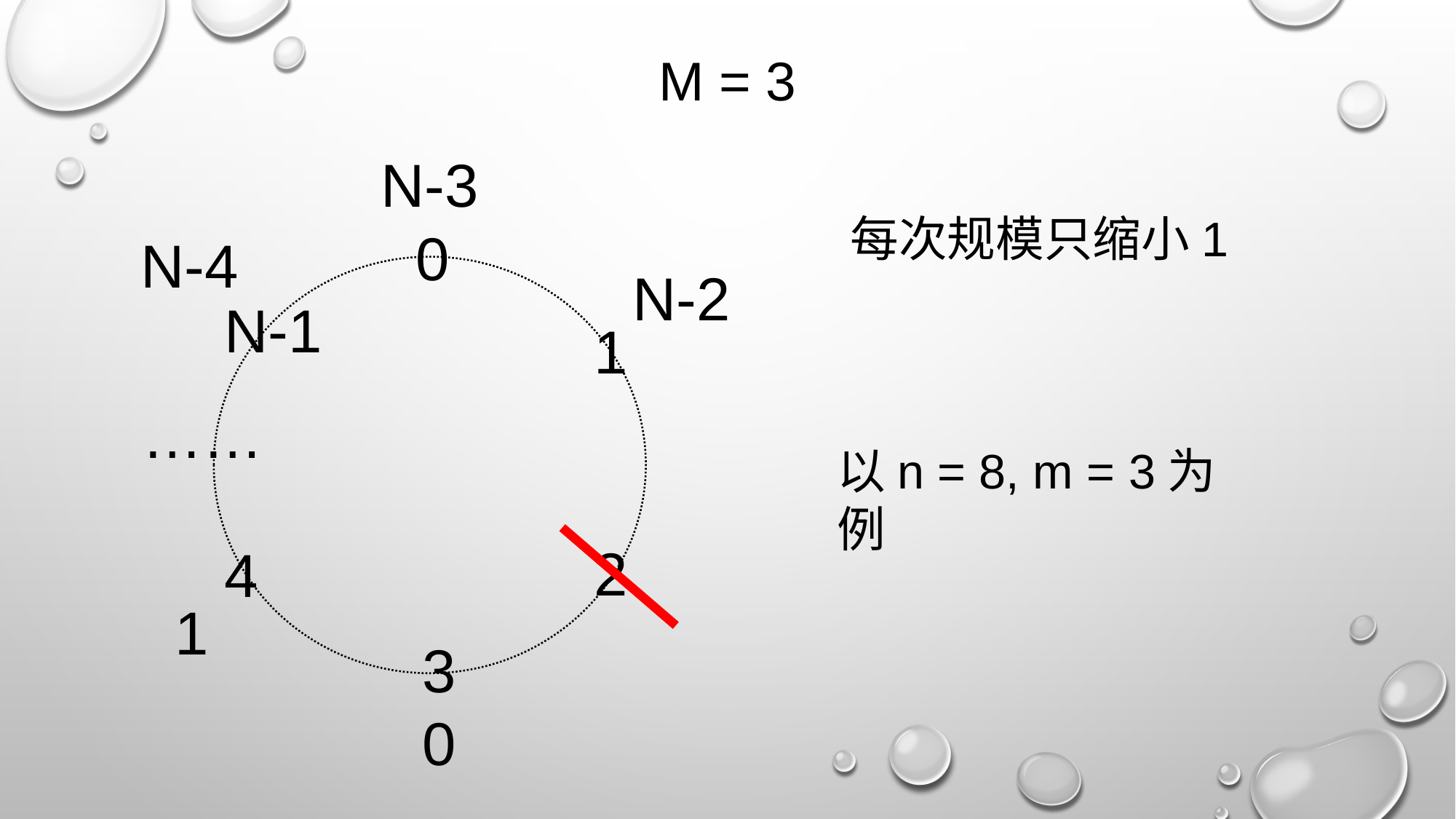

# M = 3
N-3
每次规模只缩小1
0

N-1
1
……
2
4
3
N-4
N-2
以n = 8, m = 3为例
1
0